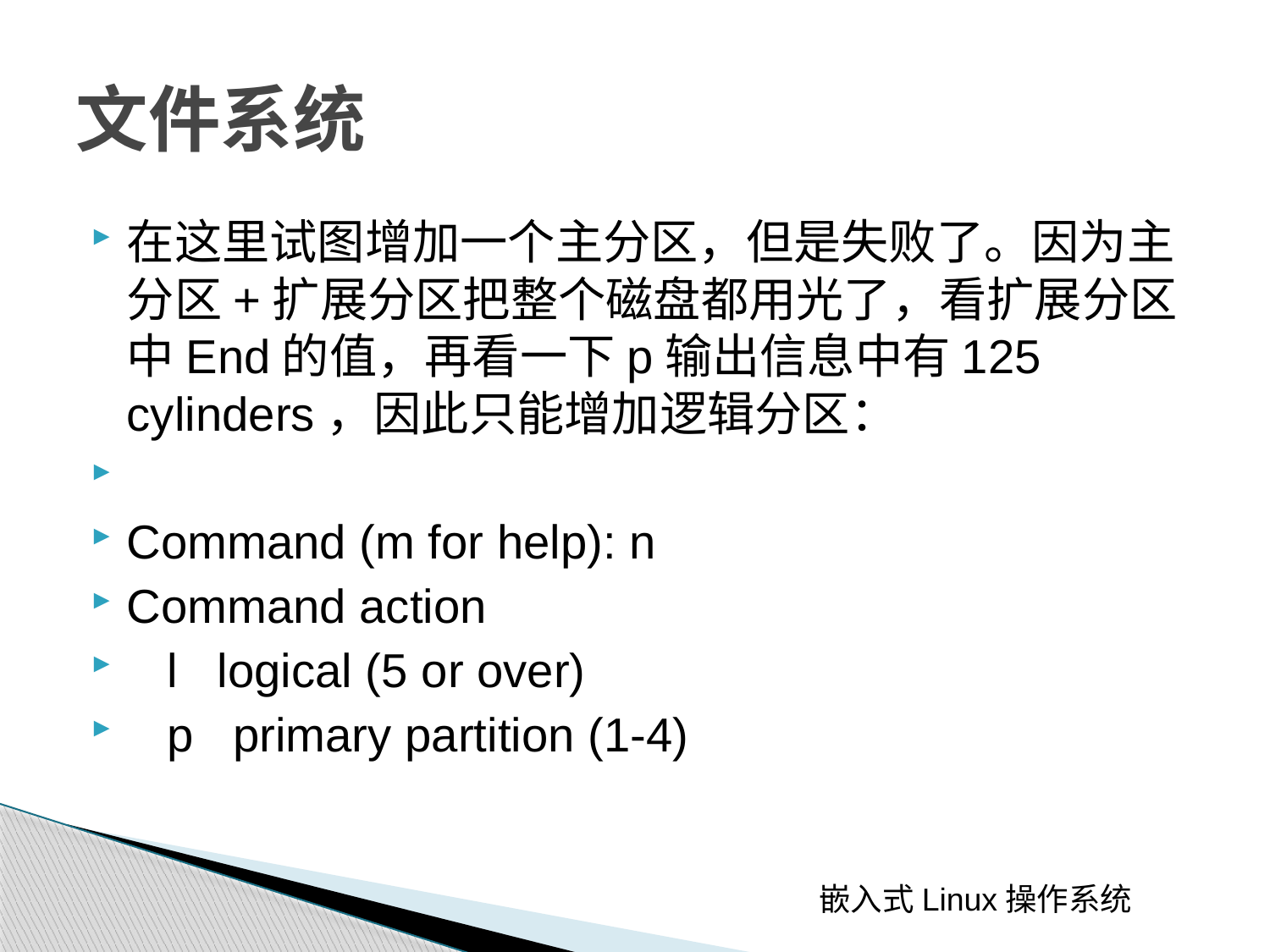

# 文件系统
在这里试图增加一个主分区，但是失败了。因为主分区+扩展分区把整个磁盘都用光了，看扩展分区中End的值，再看一下p输出信息中有125 cylinders，因此只能增加逻辑分区：

Command (m for help): n
Command action
   l   logical (5 or over)
   p   primary partition (1-4)
         嵌入式Linux操作系统